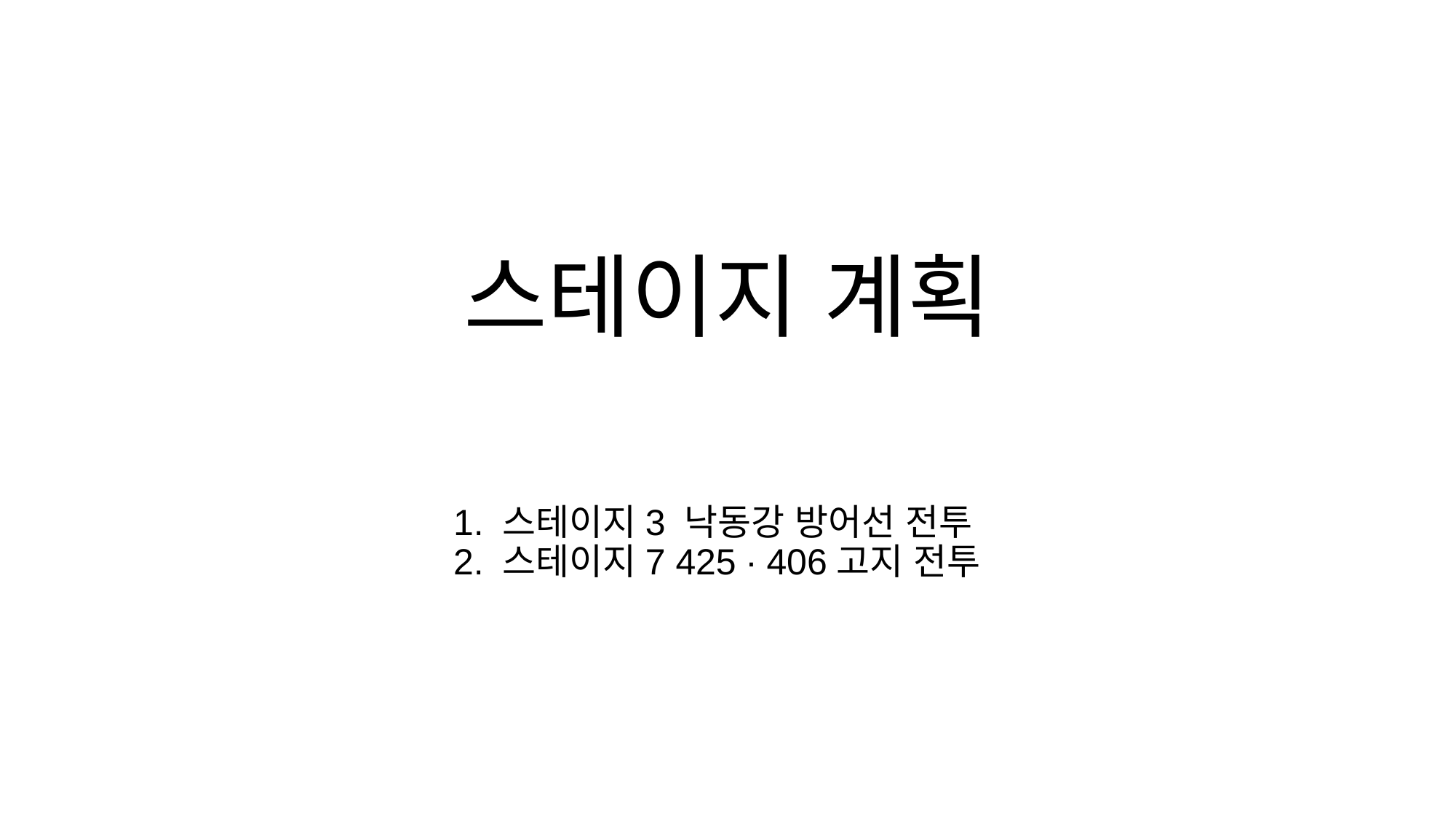

# 스테이지 계획
1. 스테이지3 낙동강 방어선 전투
2. 스테이지7 425 ∙ 406고지 전투